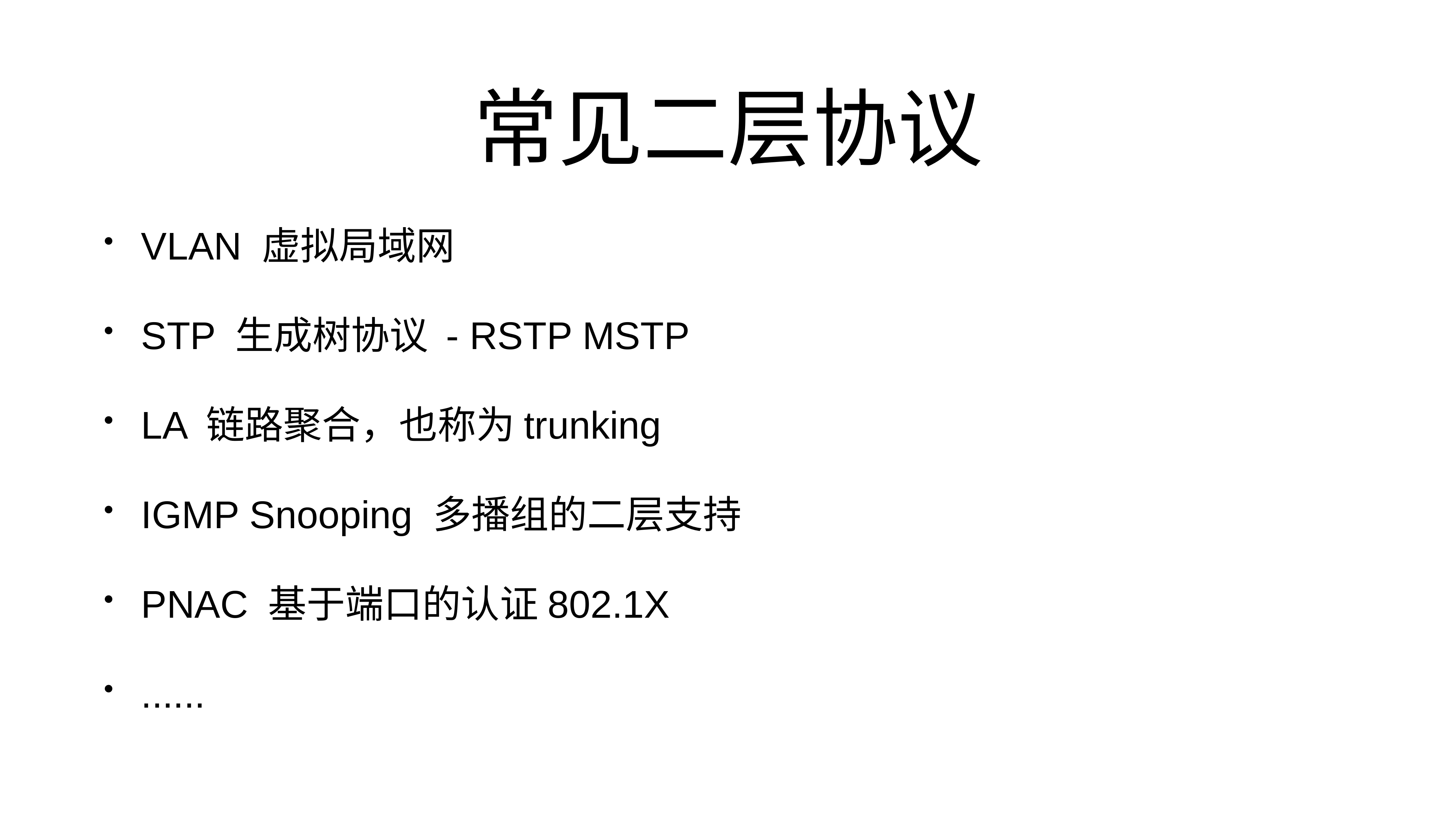

# 常见二层协议
VLAN 虚拟局域网
STP 生成树协议 - RSTP MSTP
LA 链路聚合，也称为trunking
IGMP Snooping 多播组的二层支持
PNAC 基于端口的认证802.1X
......